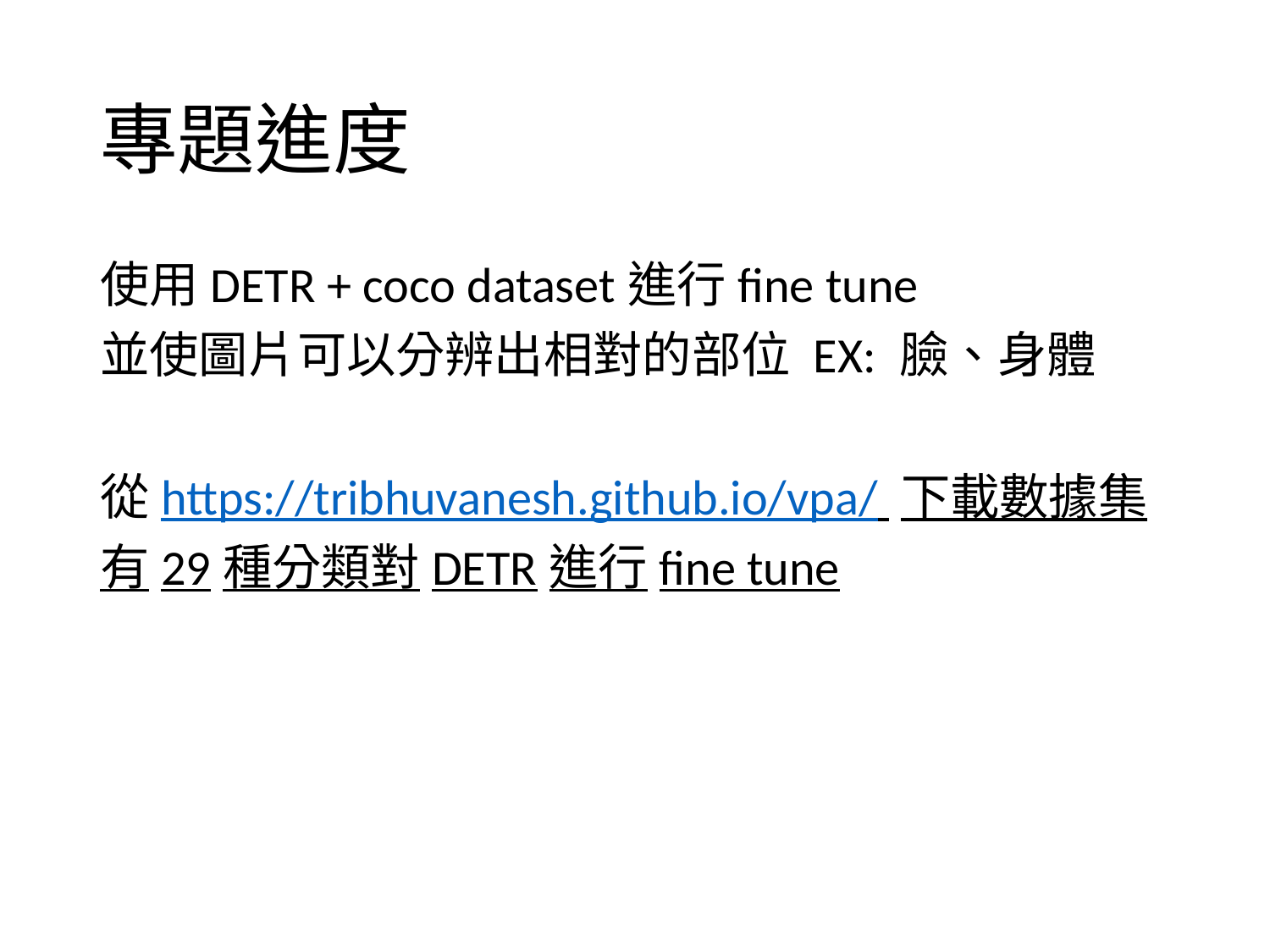

# 專題進度
使用DETR + coco dataset進行fine tune
並使圖片可以分辨出相對的部位 EX: 臉、身體

從https://tribhuvanesh.github.io/vpa/ 下載數據集
有29種分類對DETR進行fine tune